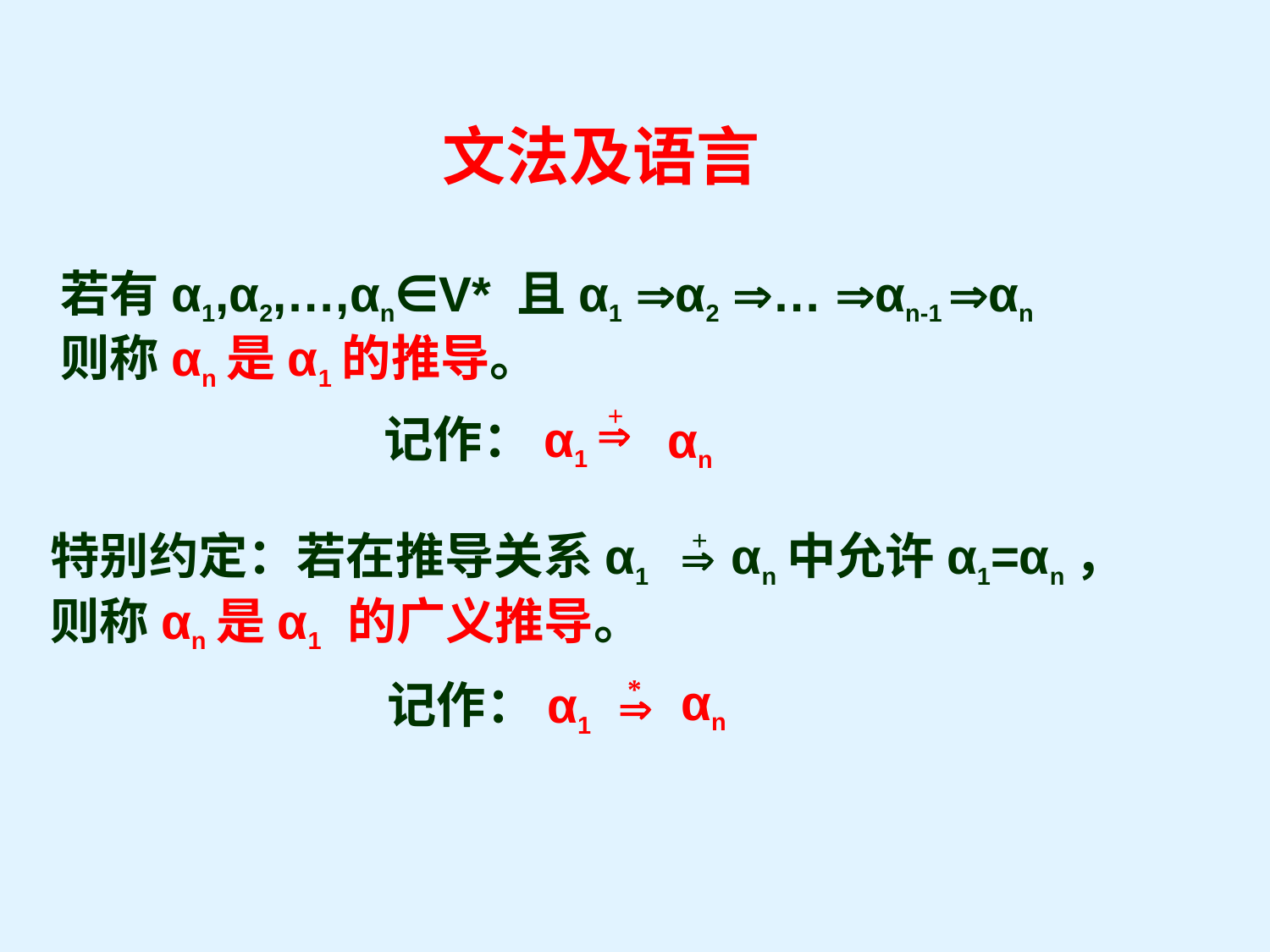

文法及语言
若有α1,α2,…,αn∈V* 且α1 ⇒α2 ⇒… ⇒αn-1 ⇒αn
则称αn是α1的推导。
+
⇒
记作：α1
αn
+
⇒
特别约定：若在推导关系α1      αn中允许α1=αn，
则称αn是α1 的广义推导。
*
⇒
αn
记作：α1